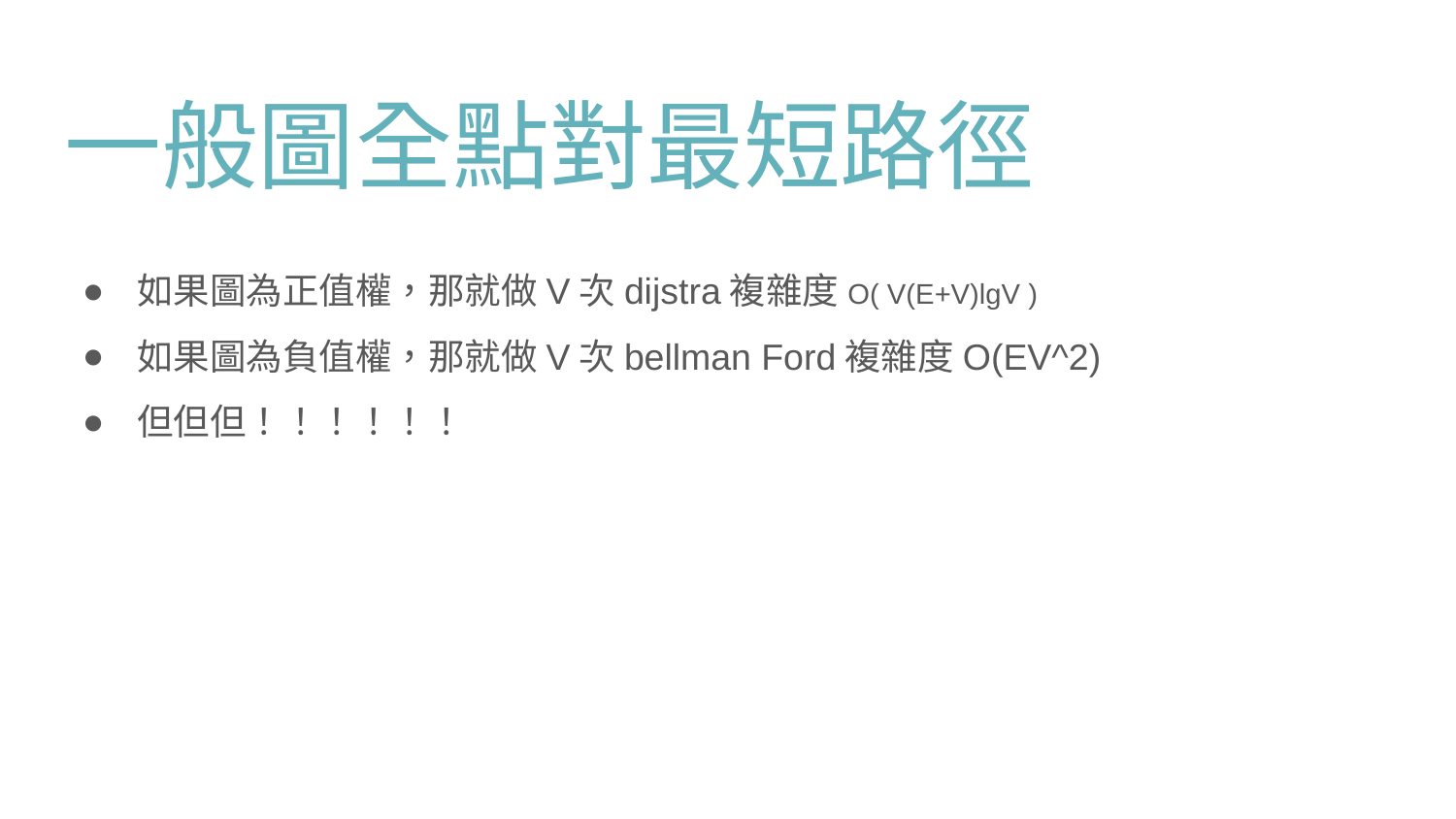

# 一般圖全點對最短路徑
如果圖為正值權，那就做V次dijstra複雜度O( V(E+V)lgV )
如果圖為負值權，那就做V次bellman Ford複雜度O(EV^2)
但但但！！！！！！